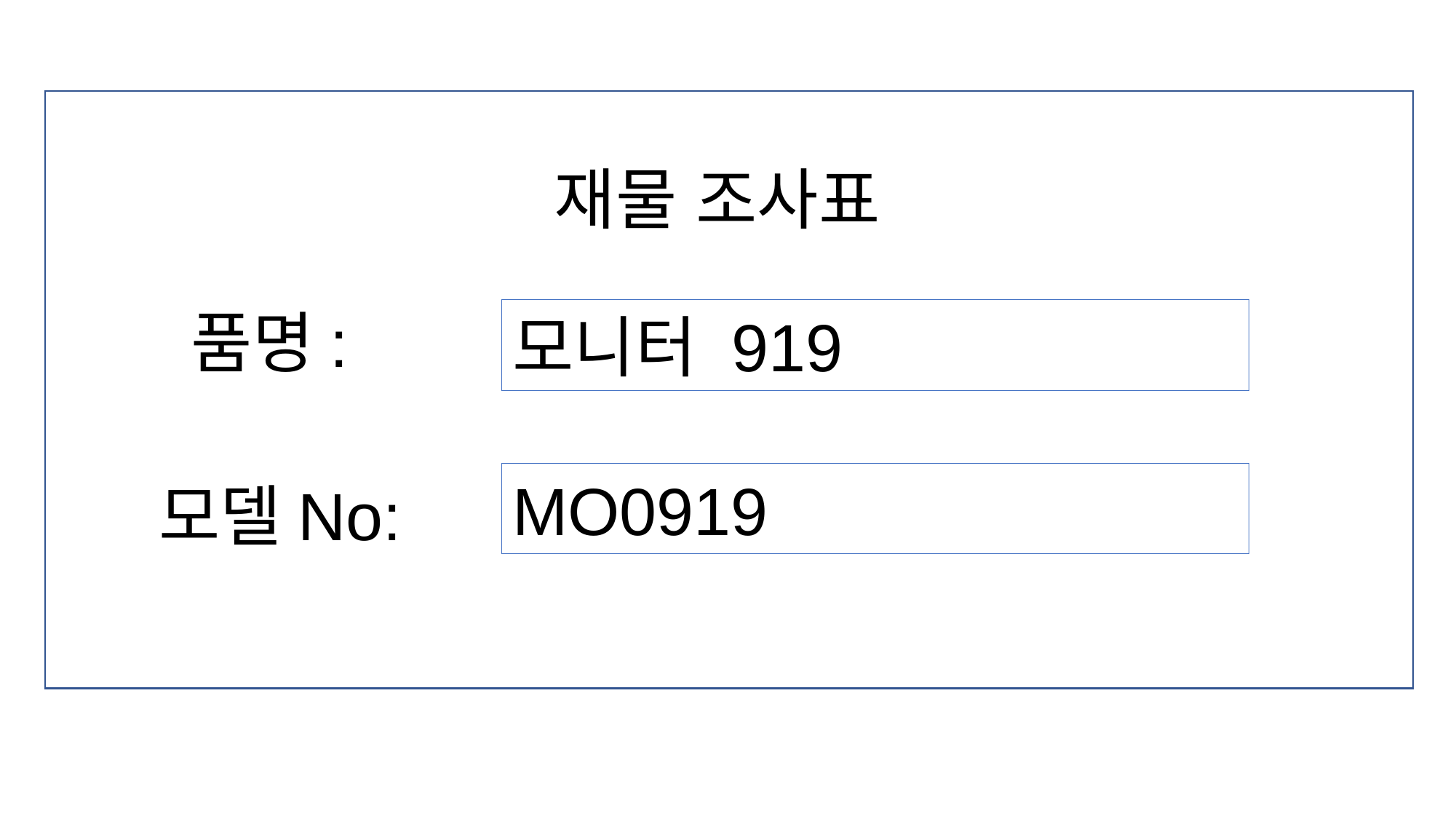

재물 조사표
품명:
모니터 919
MO0919
모델No: